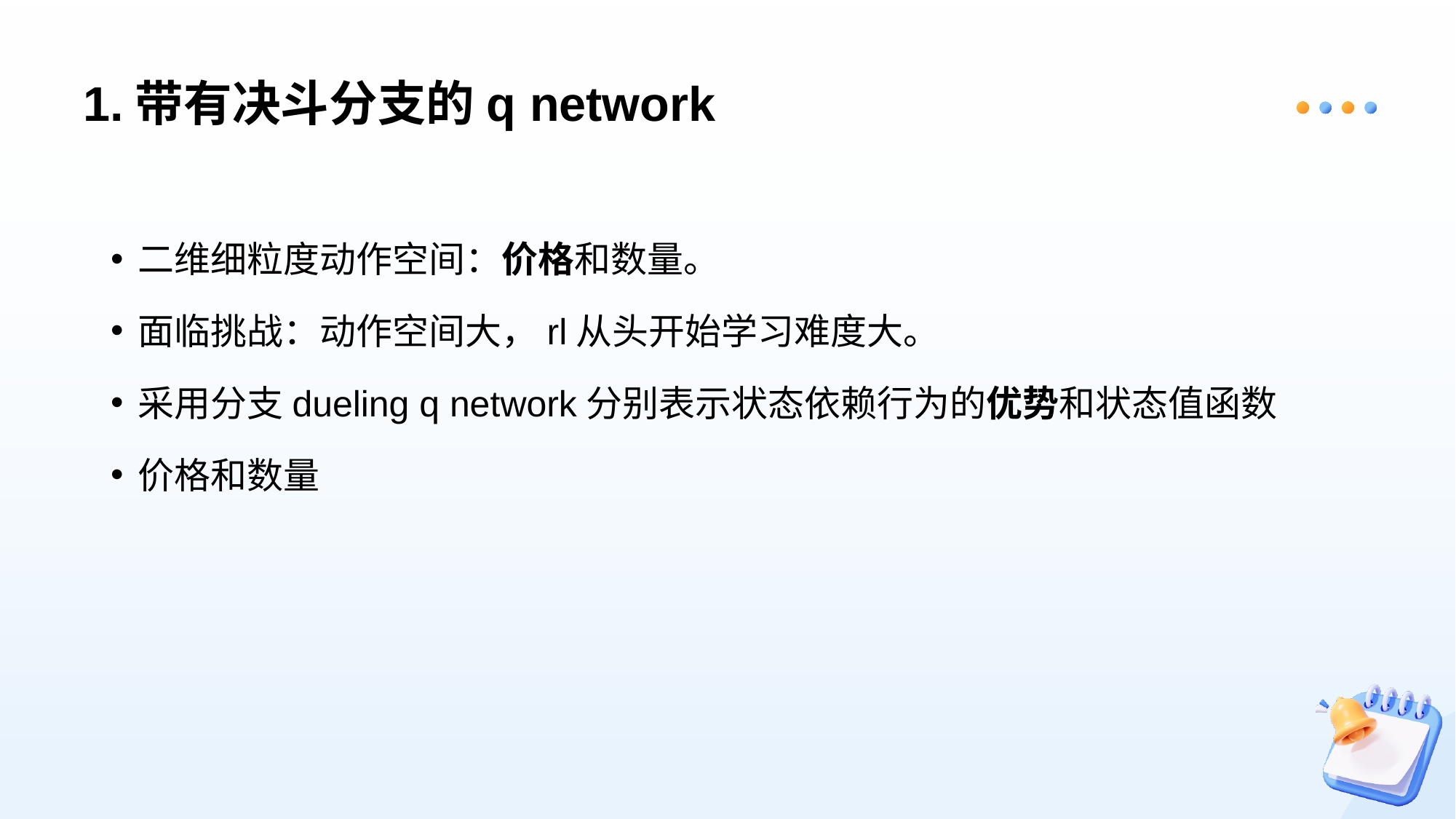

# 1.带有决斗分支的q network
二维细粒度动作空间：价格和数量。
面临挑战：动作空间大，rl从头开始学习难度大。
采用分支dueling q network分别表示状态依赖行为的优势和状态值函数
价格和数量